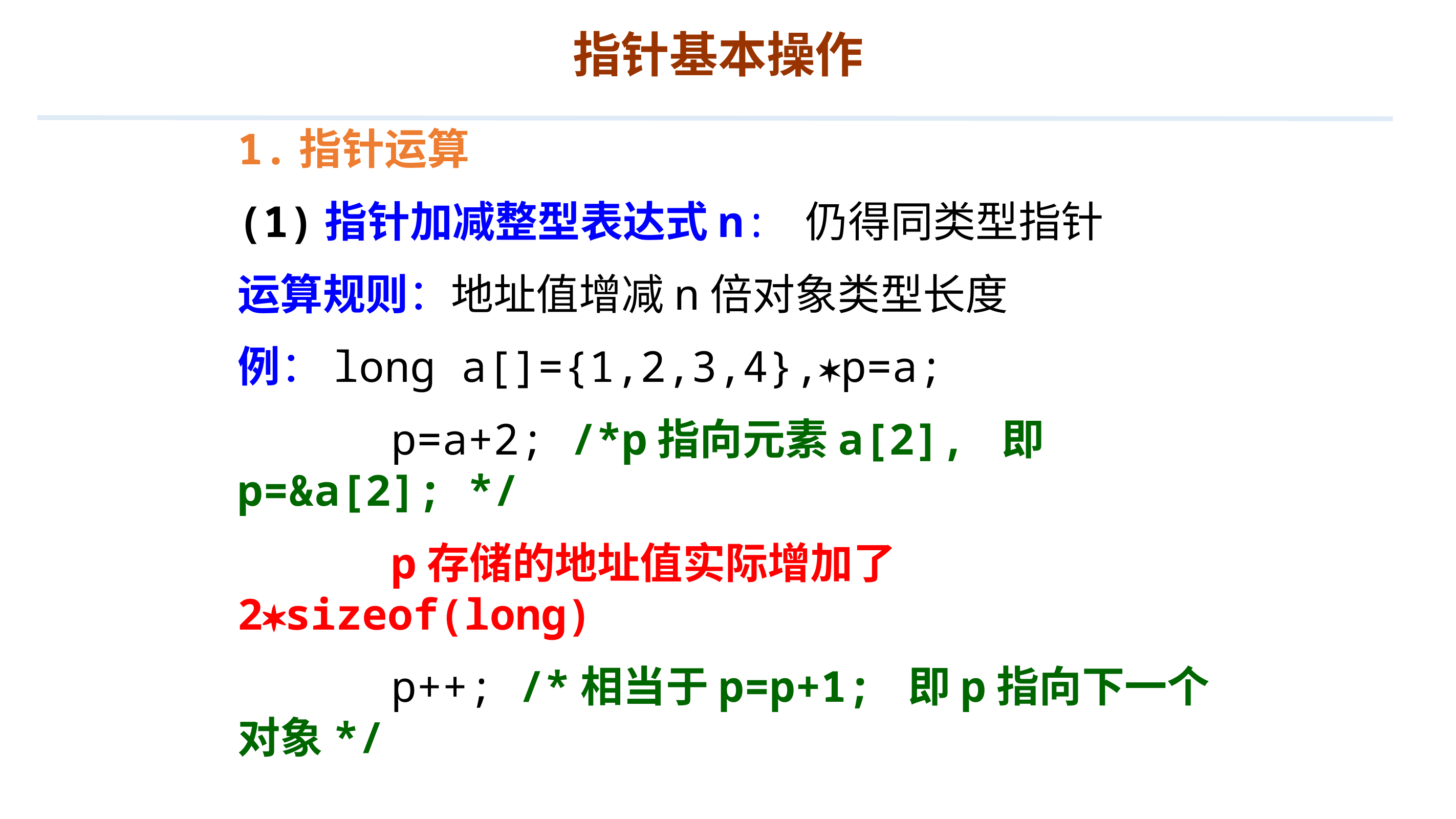

指针基本操作
1.指针运算
(1)指针加减整型表达式n: 仍得同类型指针
运算规则：地址值增减n倍对象类型长度
例：long a[]={1,2,3,4},∗p=a;
      p=a+2; /*p指向元素a[2], 即p=&a[2]; */
      p存储的地址值实际增加了2∗sizeof(long)
      p++; /*相当于p=p+1; 即p指向下一个对象*/